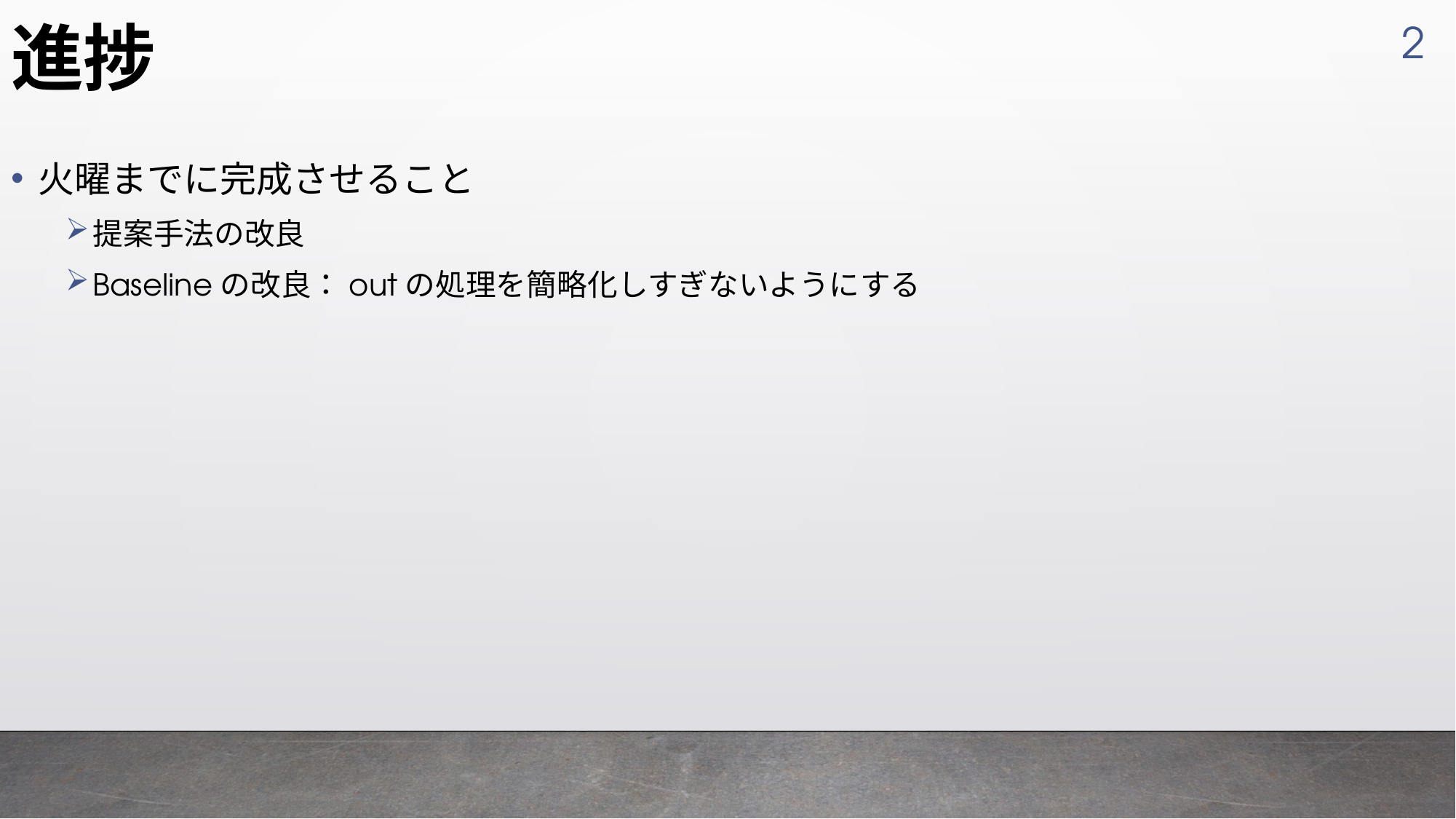

2
# 進捗
火曜までに完成させること
提案手法の改良
Baselineの改良：outの処理を簡略化しすぎないようにする